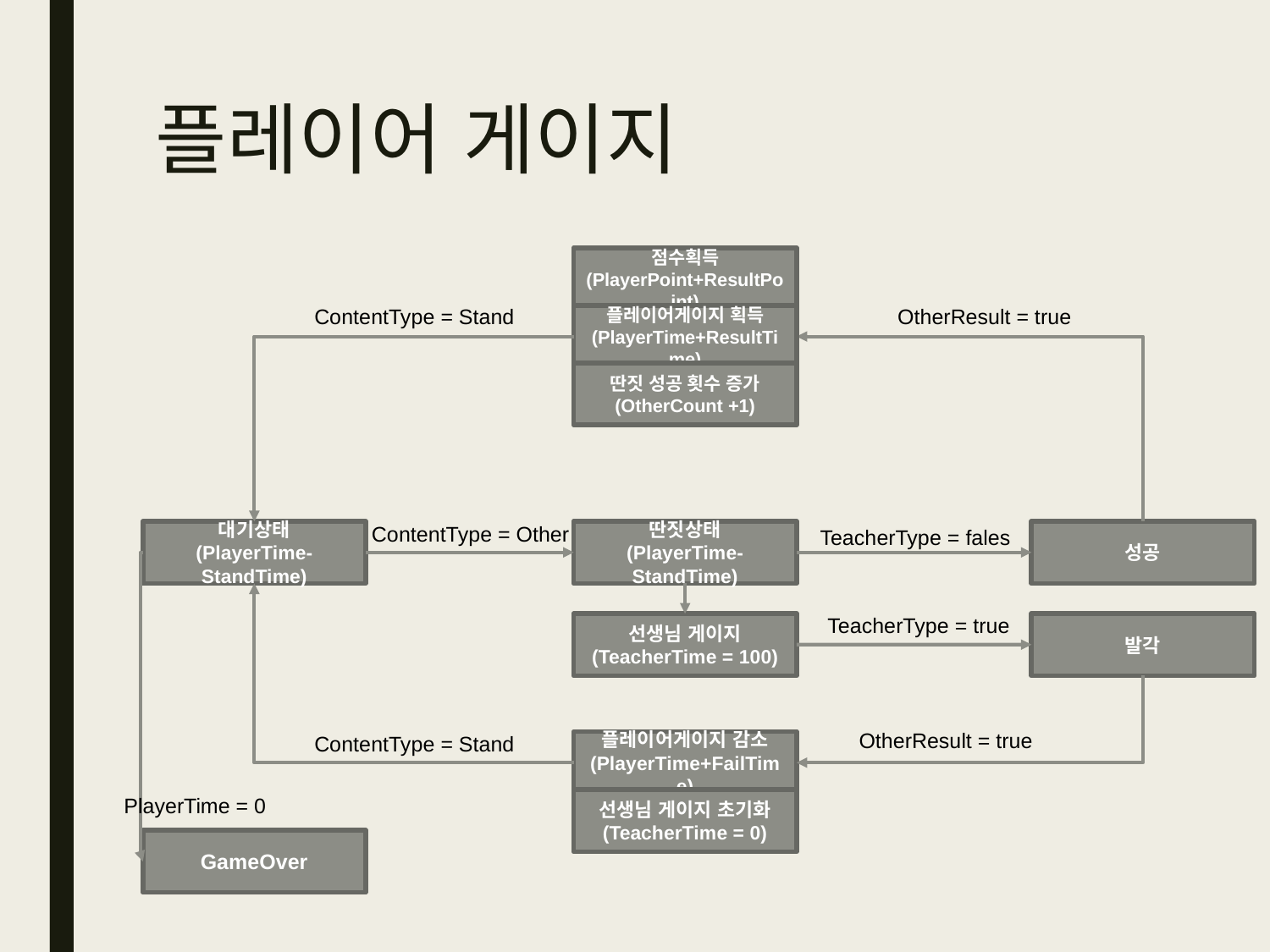

# 플레이어 게이지
점수획득
(PlayerPoint+ResultPoint)
OtherResult = true
ContentType = Stand
플레이어게이지 획득
(PlayerTime+ResultTime)
딴짓 성공 횟수 증가
(OtherCount +1)
ContentType = Other
TeacherType = fales
대기상태
(PlayerTime-StandTime)
딴짓상태
(PlayerTime-StandTime)
성공
TeacherType = true
발각
선생님 게이지
(TeacherTime = 100)
OtherResult = true
ContentType = Stand
플레이어게이지 감소
(PlayerTime+FailTime)
PlayerTime = 0
선생님 게이지 초기화
(TeacherTime = 0)
GameOver